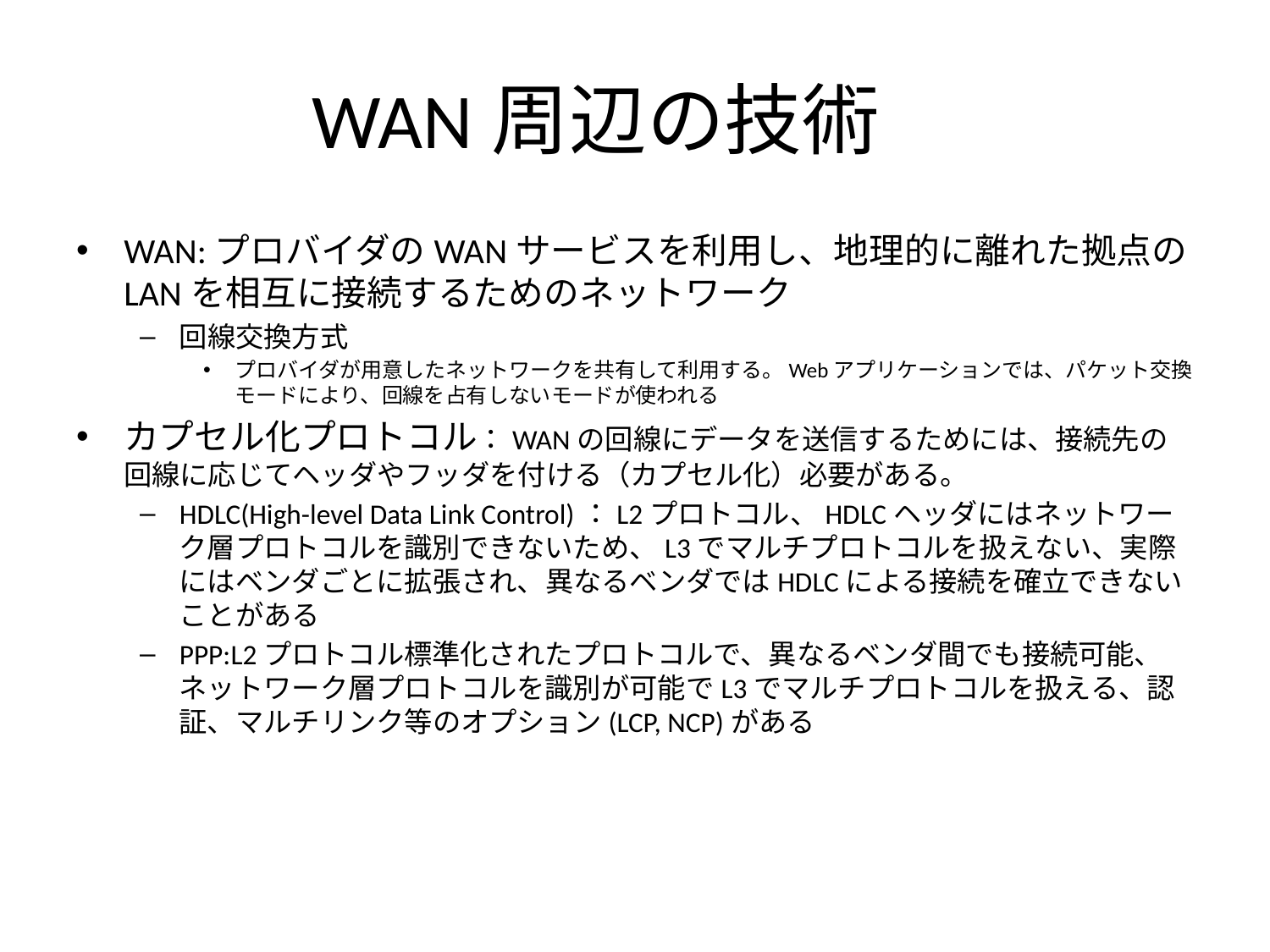

# WAN周辺の技術
WAN:プロバイダのWANサービスを利用し、地理的に離れた拠点のLANを相互に接続するためのネットワーク
回線交換方式
プロバイダが用意したネットワークを共有して利用する。Webアプリケーションでは、パケット交換モードにより、回線を占有しないモードが使われる
カプセル化プロトコル：WANの回線にデータを送信するためには、接続先の回線に応じてヘッダやフッダを付ける（カプセル化）必要がある。
HDLC(High-level Data Link Control)：L2プロトコル、HDLCヘッダにはネットワーク層プロトコルを識別できないため、L3でマルチプロトコルを扱えない、実際にはベンダごとに拡張され、異なるベンダではHDLCによる接続を確立できないことがある
PPP:L2プロトコル標準化されたプロトコルで、異なるベンダ間でも接続可能、ネットワーク層プロトコルを識別が可能でL3でマルチプロトコルを扱える、認証、マルチリンク等のオプション(LCP, NCP)がある